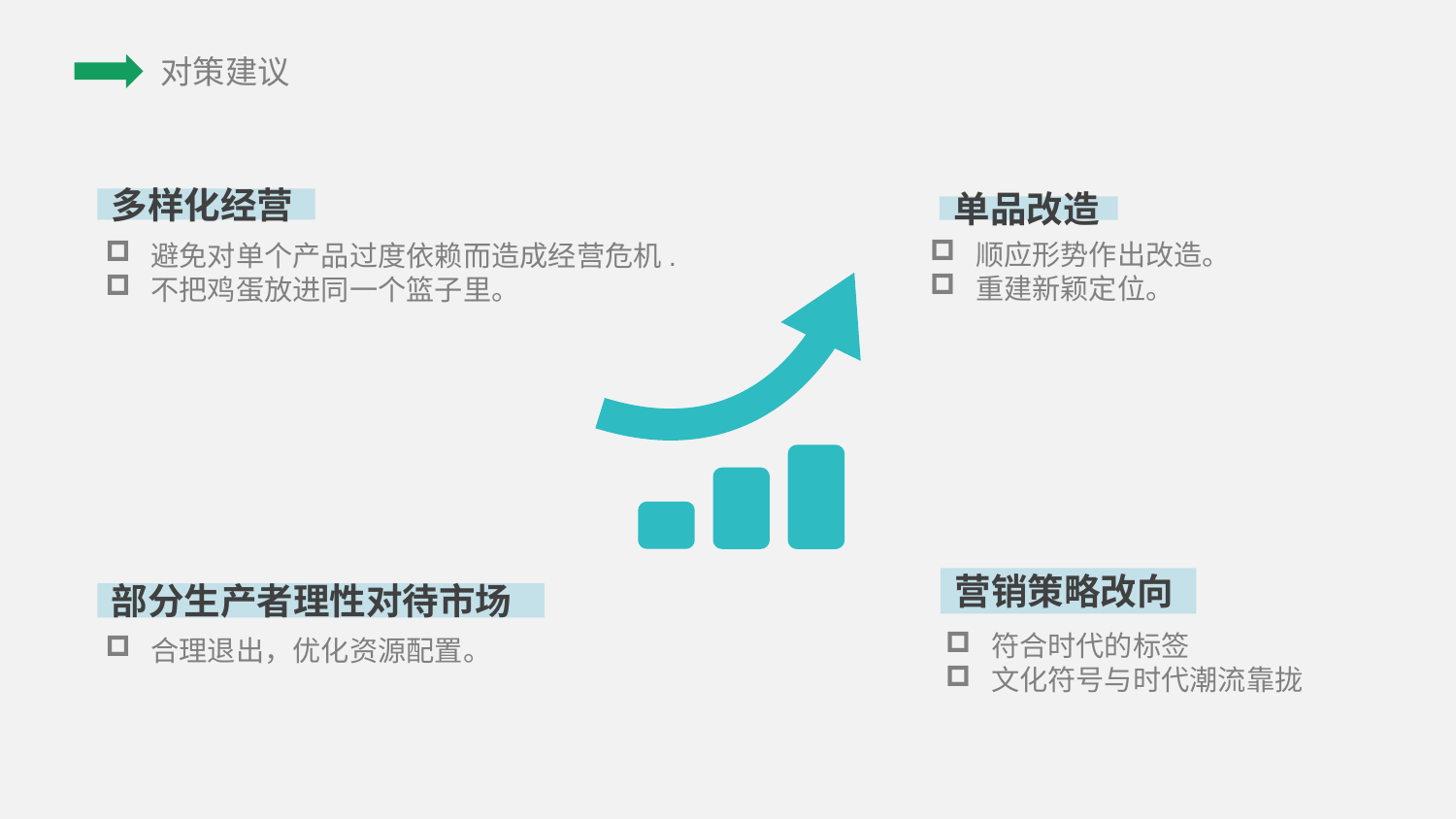

多样化经营
避免对单个产品过度依赖而造成经营危机.
不把鸡蛋放进同一个篮子里。
单品改造
顺应形势作出改造。
重建新颖定位。

营销策略改向
符合时代的标签
文化符号与时代潮流靠拢
部分生产者理性对待市场
合理退出，优化资源配置。